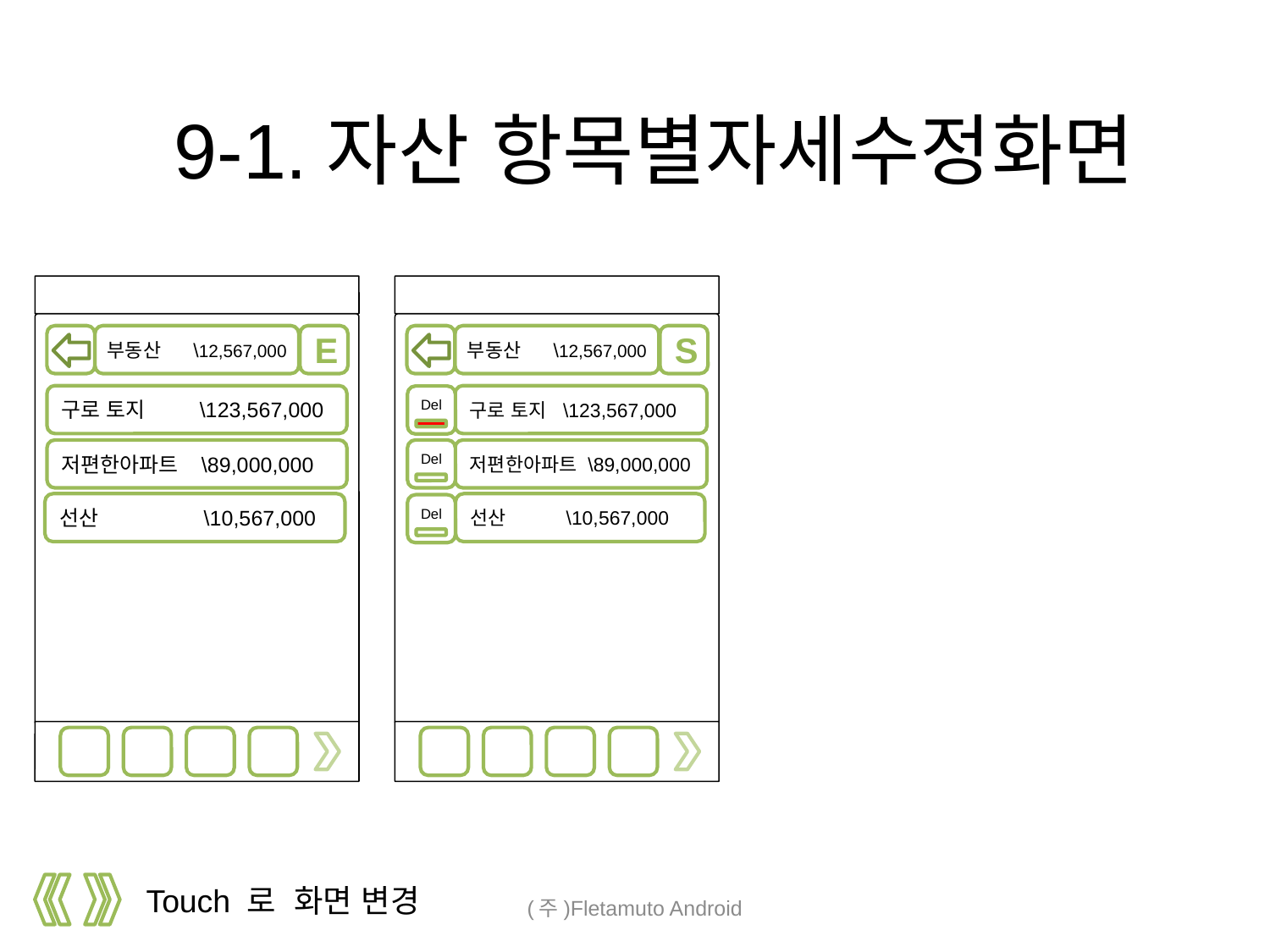

# 9-1.자산 항목별자세수정화면
3

부동산     \12,567,000

구로 토지    	 \123,567,000
저편한아파트   \89,000,000

E
선산    	  \10,567,000

부동산     \12,567,000

구로 토지  \123,567,000
저편한아파트 \89,000,000

S
선산          \10,567,000
Del

Del

Del

1
4
1

부채 35%
통신비 10%

문화생활 10%
쇼핑 20%
음식 50%

Touch 로  화면 변경
(주)Fletamuto Android